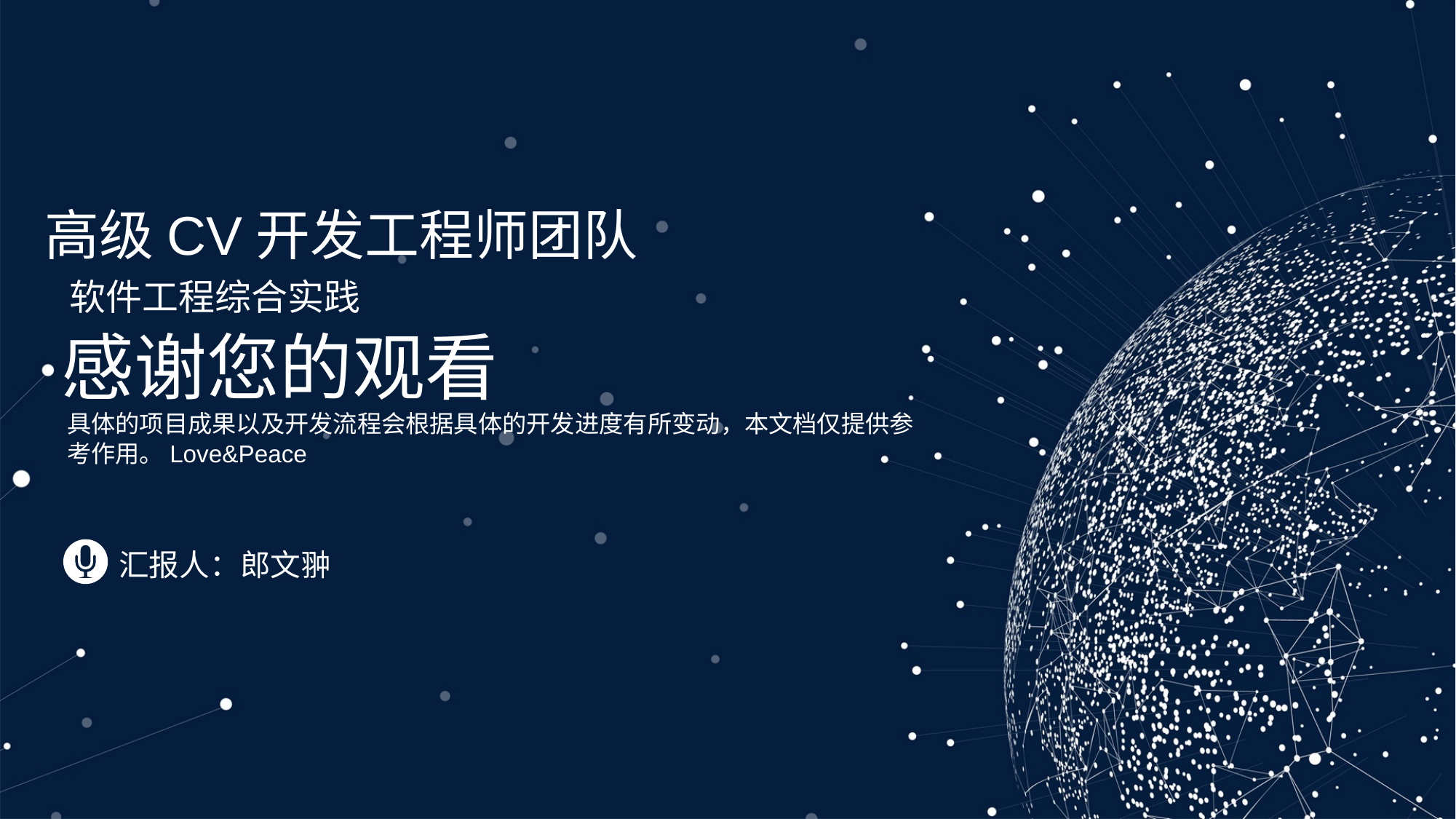

高级CV开发工程师团队
软件工程综合实践
感谢您的观看
具体的项目成果以及开发流程会根据具体的开发进度有所变动，本文档仅提供参考作用。Love&Peace

汇报人：郎文翀